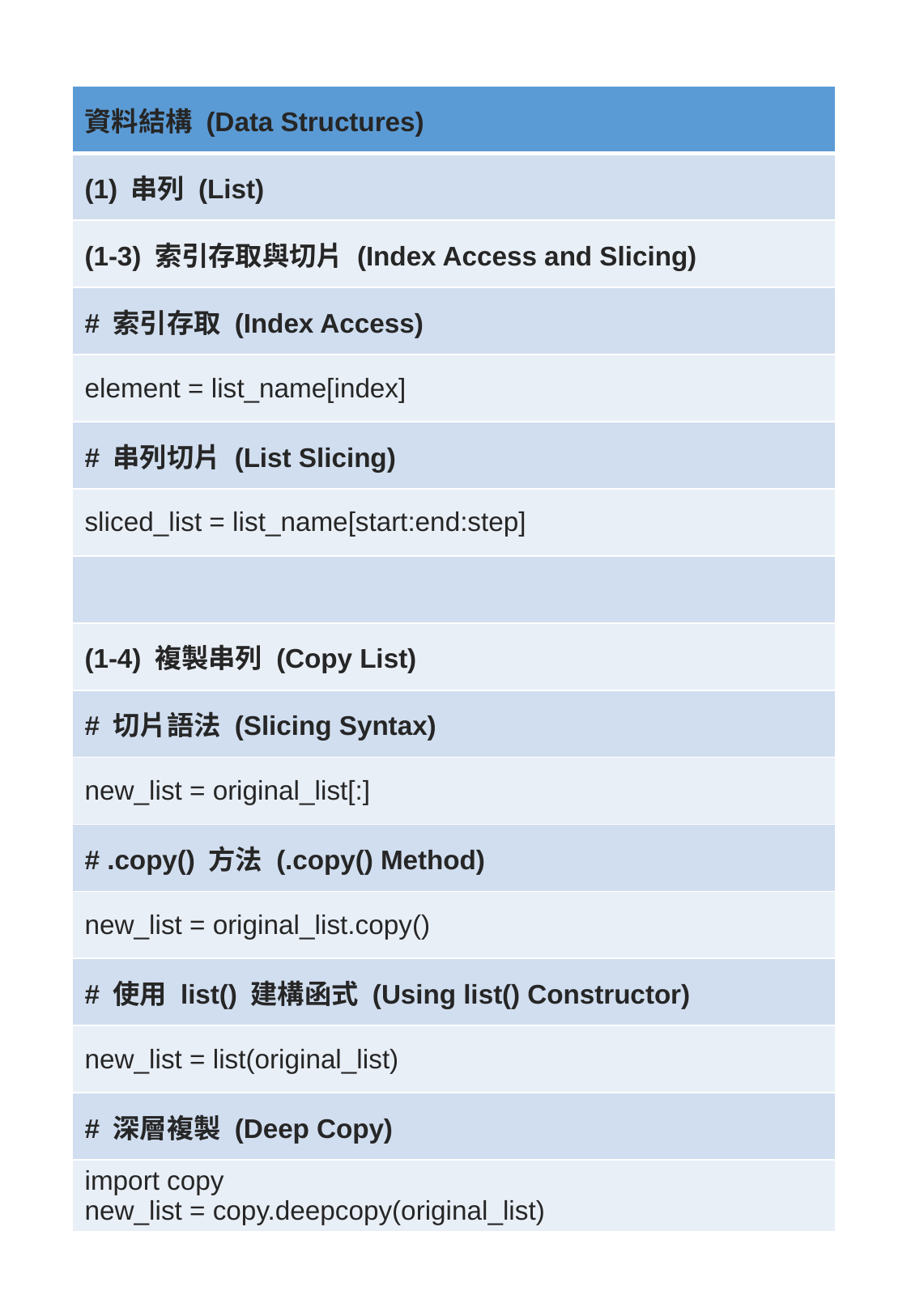

| 資料結構 (Data Structures) |
| --- |
| (1) 串列 (List) |
| (1-3) 索引存取與切片 (Index Access and Slicing) |
| # 索引存取 (Index Access) |
| element = list\_name[index] |
| # 串列切片 (List Slicing) |
| sliced\_list = list\_name[start:end:step] |
|  |
| (1-4) 複製串列 (Copy List) |
| # 切片語法 (Slicing Syntax) |
| new\_list = original\_list[:] |
| # .copy() 方法 (.copy() Method) |
| new\_list = original\_list.copy() |
| # 使用 list() 建構函式 (Using list() Constructor) |
| new\_list = list(original\_list) |
| # 深層複製 (Deep Copy) |
| import copy new\_list = copy.deepcopy(original\_list) |